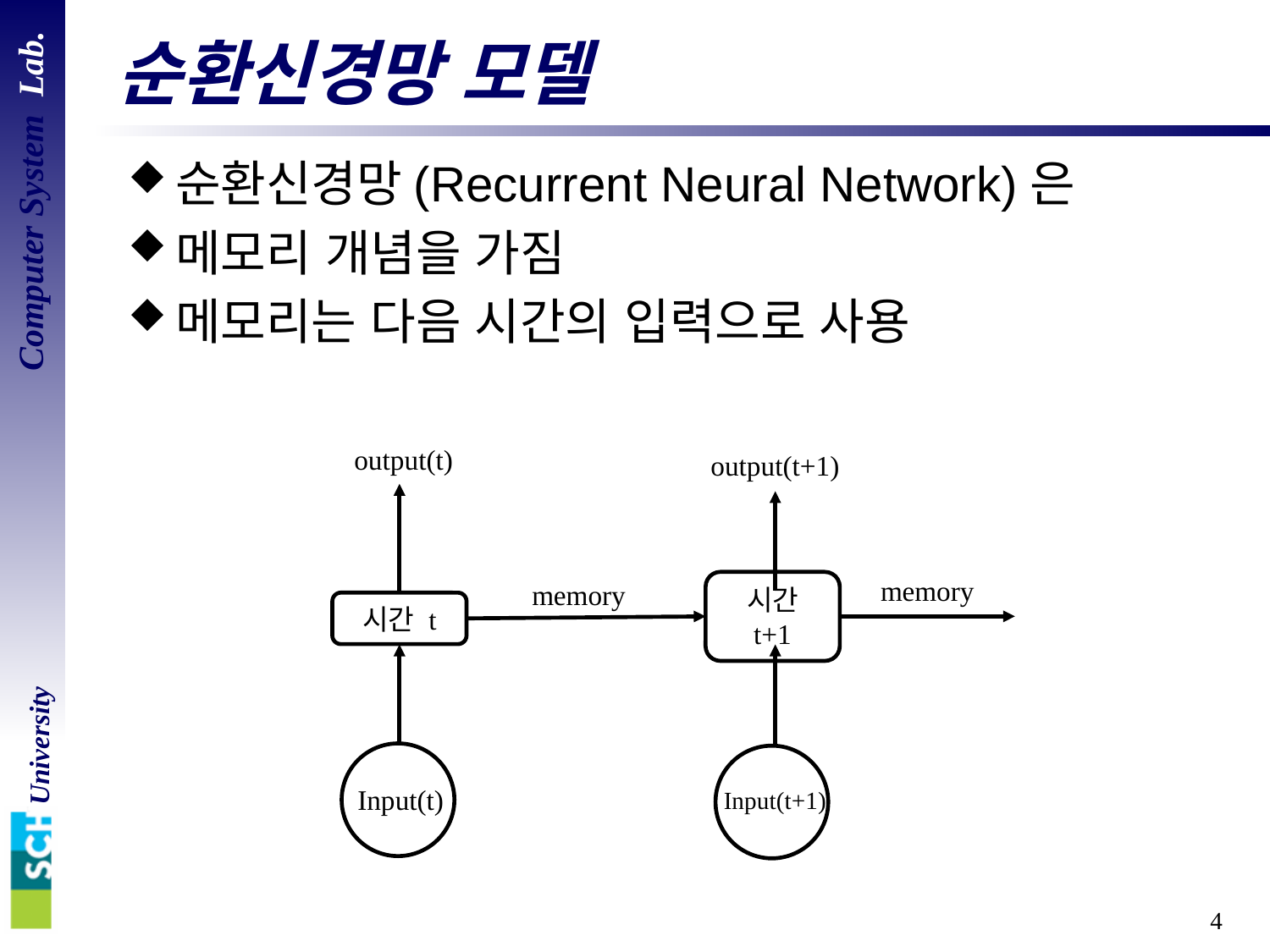

# 순환신경망 모델
순환신경망(Recurrent Neural Network)은
메모리 개념을 가짐
메모리는 다음 시간의 입력으로 사용
output(t)
output(t+1)
memory
memory
시간 t+1
시간 t

Input(t)

Input(t+1)